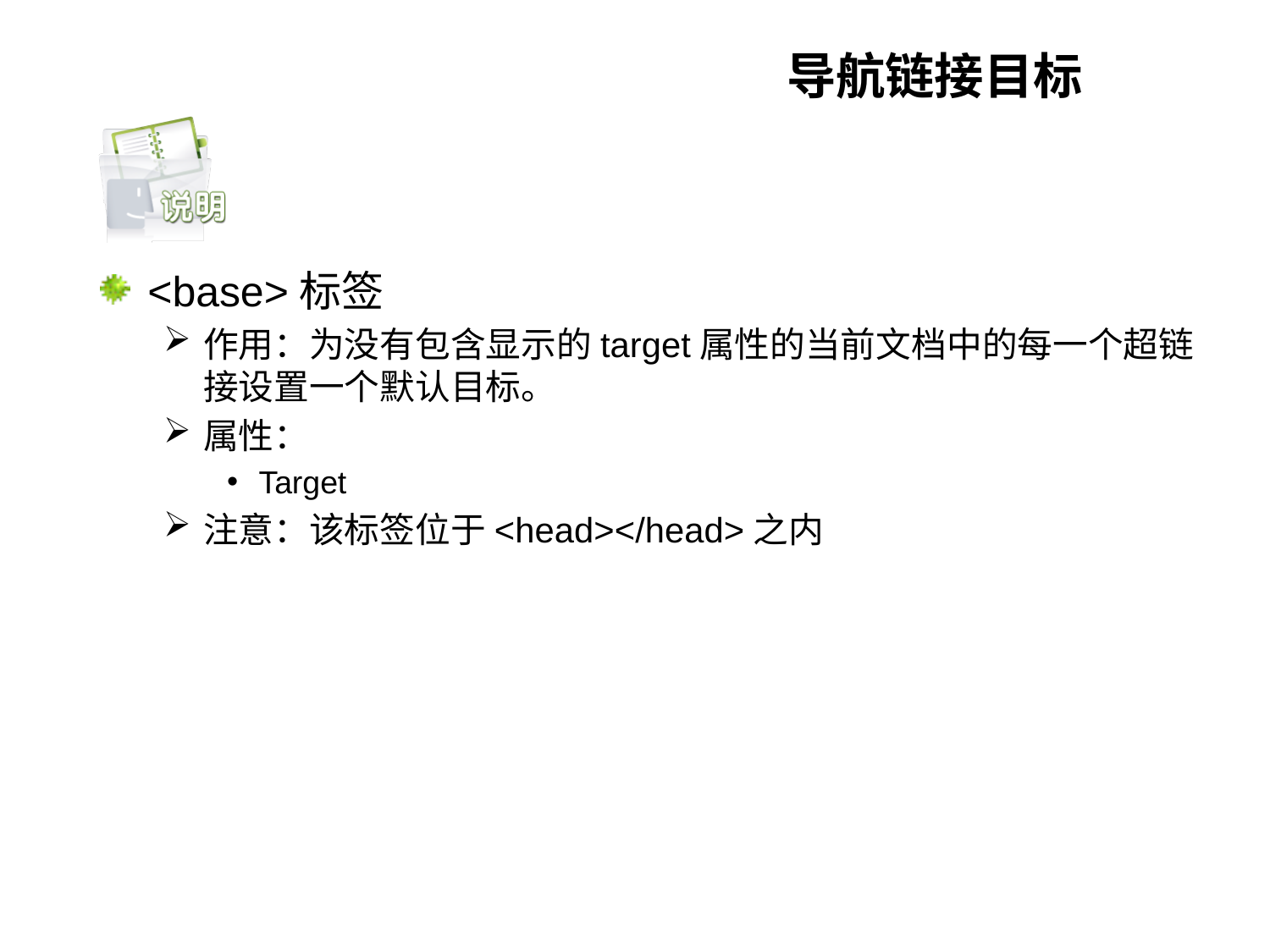

# 导航链接目标
<base>标签
作用：为没有包含显示的target属性的当前文档中的每一个超链接设置一个默认目标。
属性：
Target
注意：该标签位于<head></head>之内